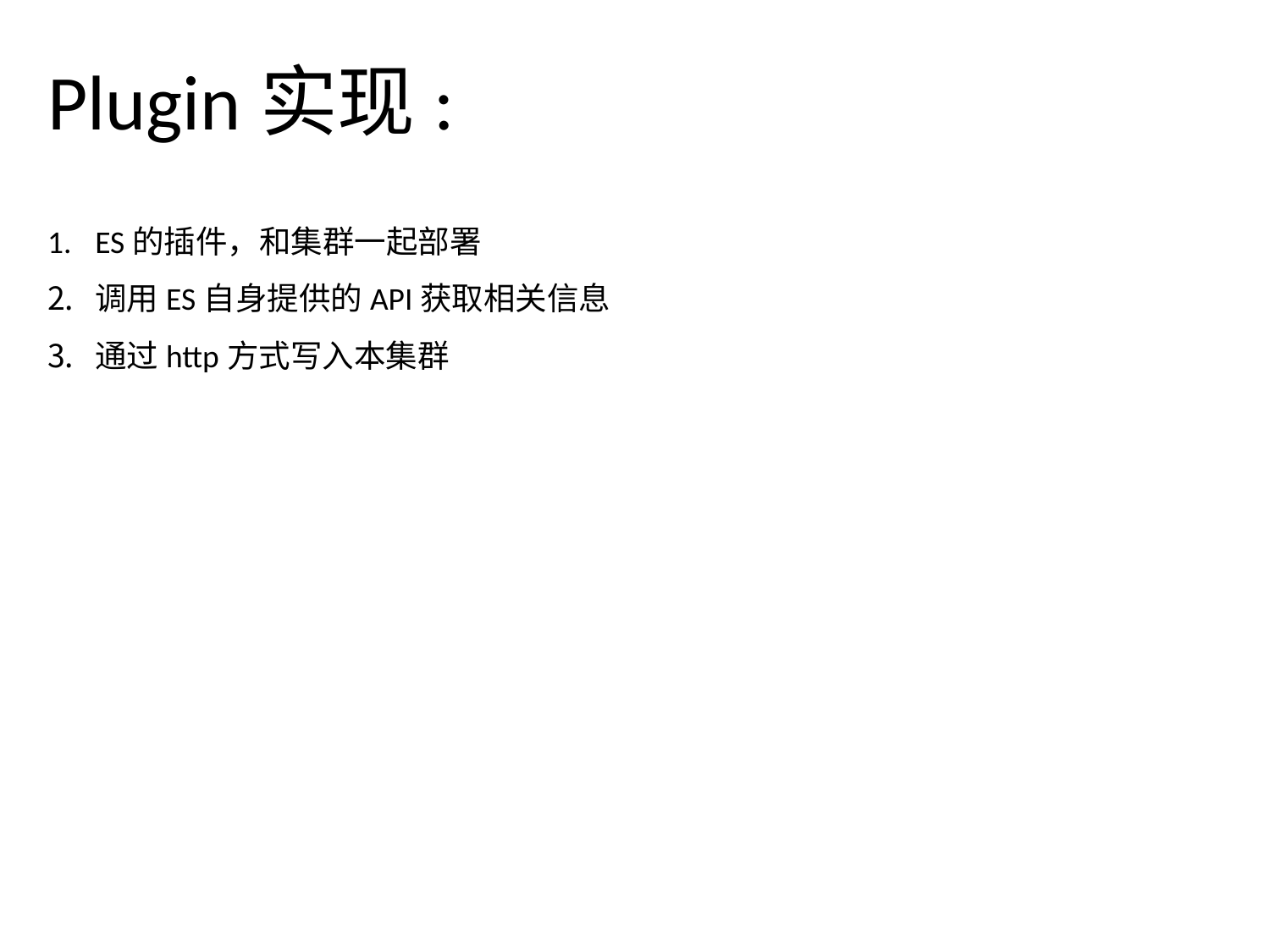

Plugin实现:

ES的插件，和集群一起部署
调用ES自身提供的API获取相关信息
通过http方式写入本集群